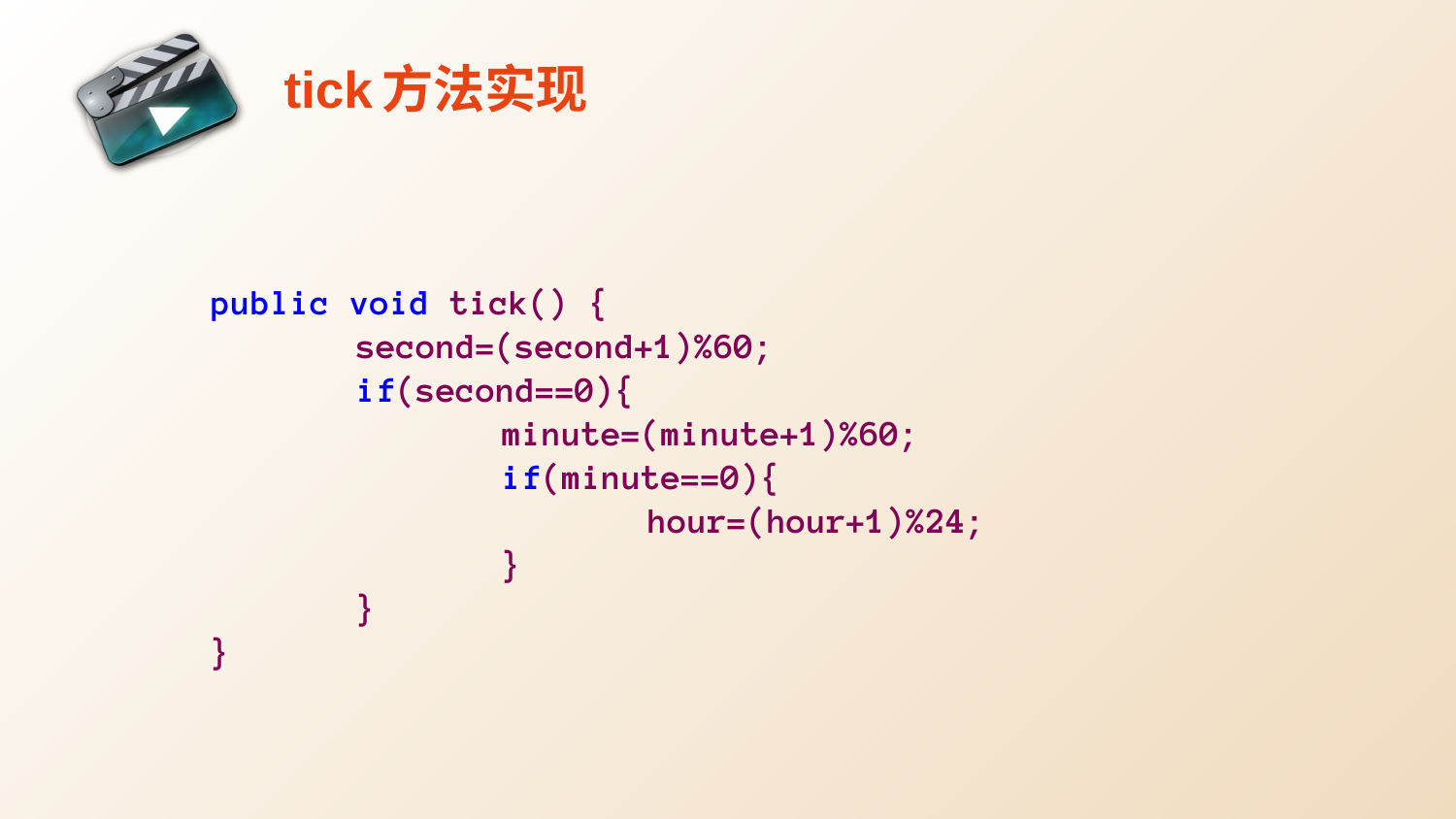

# tick方法实现

	public void tick() {
		second=(second+1)%60;
		if(second==0){
			minute=(minute+1)%60;
			if(minute==0){
				hour=(hour+1)%24;
			}
		}
	}